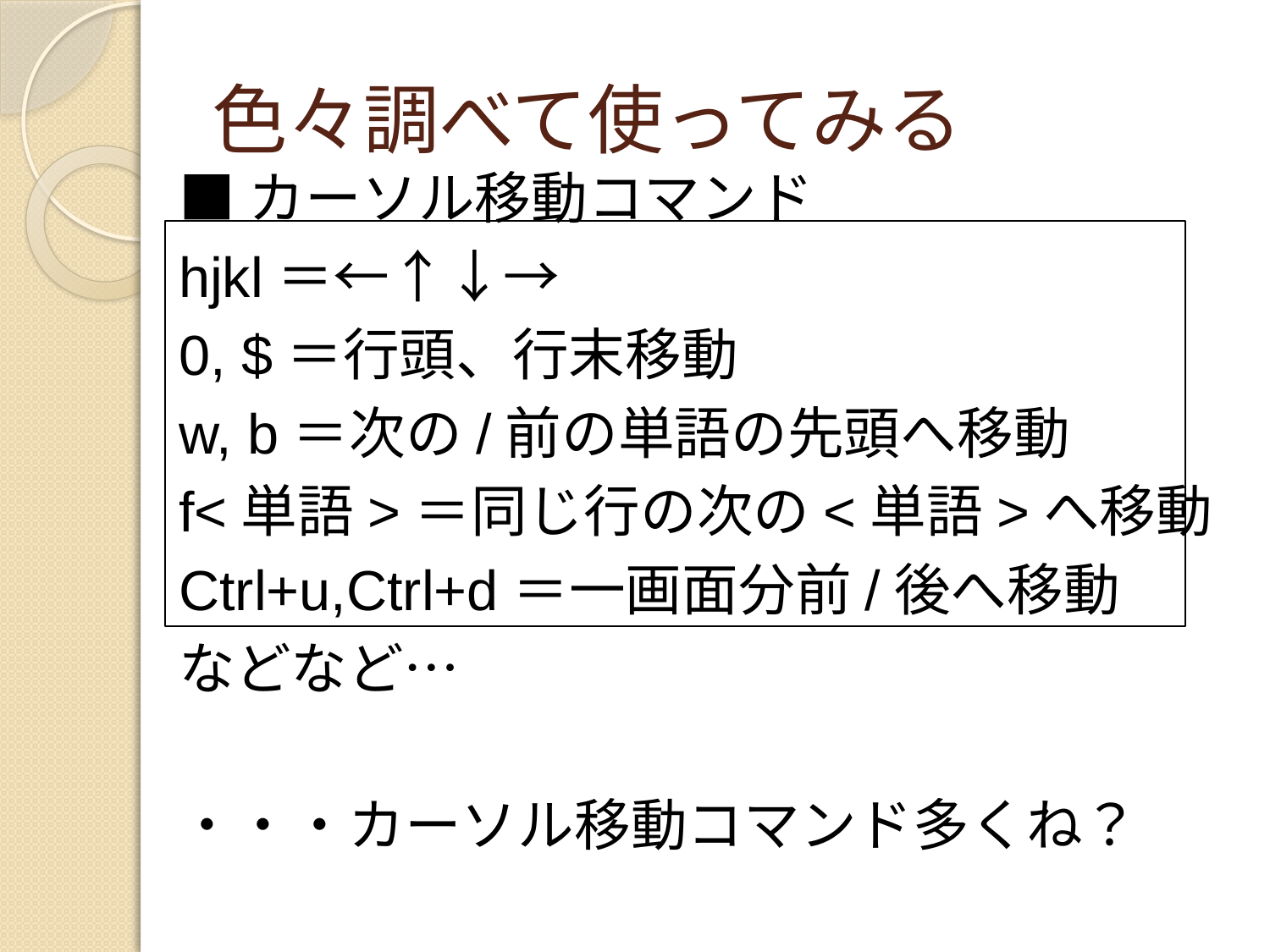

# 色々調べて使ってみる
■カーソル移動コマンド
hjkl＝←↑↓→
0, $＝行頭、行末移動
w, b＝次の/前の単語の先頭へ移動
f<単語>＝同じ行の次の<単語>へ移動
Ctrl+u,Ctrl+d＝一画面分前/後へ移動
などなど…

・・・カーソル移動コマンド多くね？